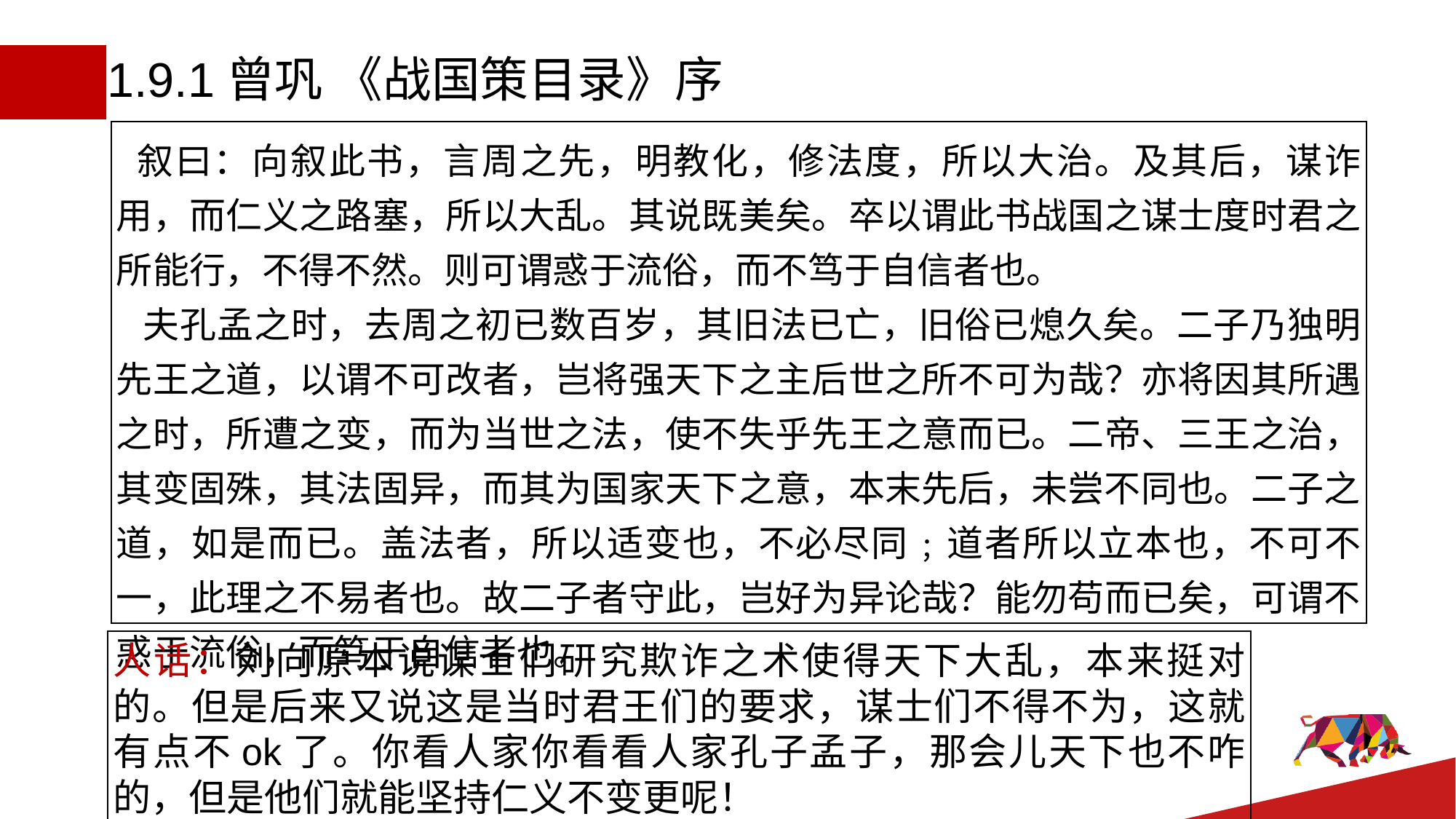

1.9.1曾巩 《战国策目录》序
 叙曰：向叙此书，言周之先，明教化，修法度，所以大治。及其后，谋诈用，而仁义之路塞，所以大乱。其说既美矣。卒以谓此书战国之谋士度时君之所能行，不得不然。则可谓惑于流俗，而不笃于自信者也。
  夫孔孟之时，去周之初已数百岁，其旧法已亡，旧俗已熄久矣。二子乃独明先王之道，以谓不可改者，岂将强天下之主后世之所不可为哉？亦将因其所遇之时，所遭之变，而为当世之法，使不失乎先王之意而已。二帝、三王之治，其变固殊，其法固异，而其为国家天下之意，本末先后，未尝不同也。二子之道，如是而已。盖法者，所以适变也，不必尽同﹔道者所以立本也，不可不一，此理之不易者也。故二子者守此，岂好为异论哉？能勿苟而已矣，可谓不惑于流俗，而笃于自信者也。
人话：刘向原本说谋士们研究欺诈之术使得天下大乱，本来挺对的。但是后来又说这是当时君王们的要求，谋士们不得不为，这就有点不ok了。你看人家你看看人家孔子孟子，那会儿天下也不咋的，但是他们就能坚持仁义不变更呢！